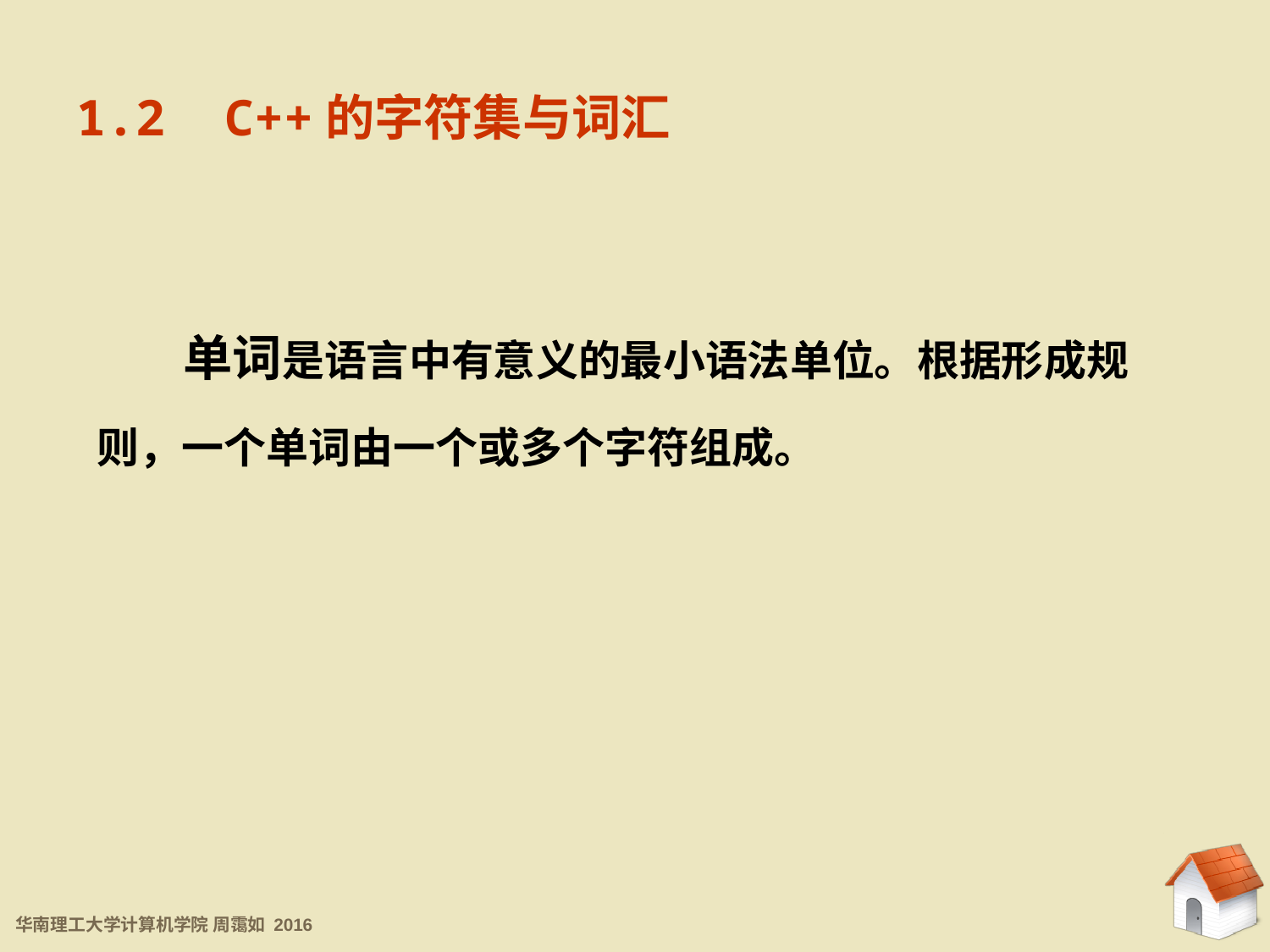

1.2  C++的字符集与词汇
        单词是语言中有意义的最小语法单位。根据形成规则，一个单词由一个或多个字符组成。